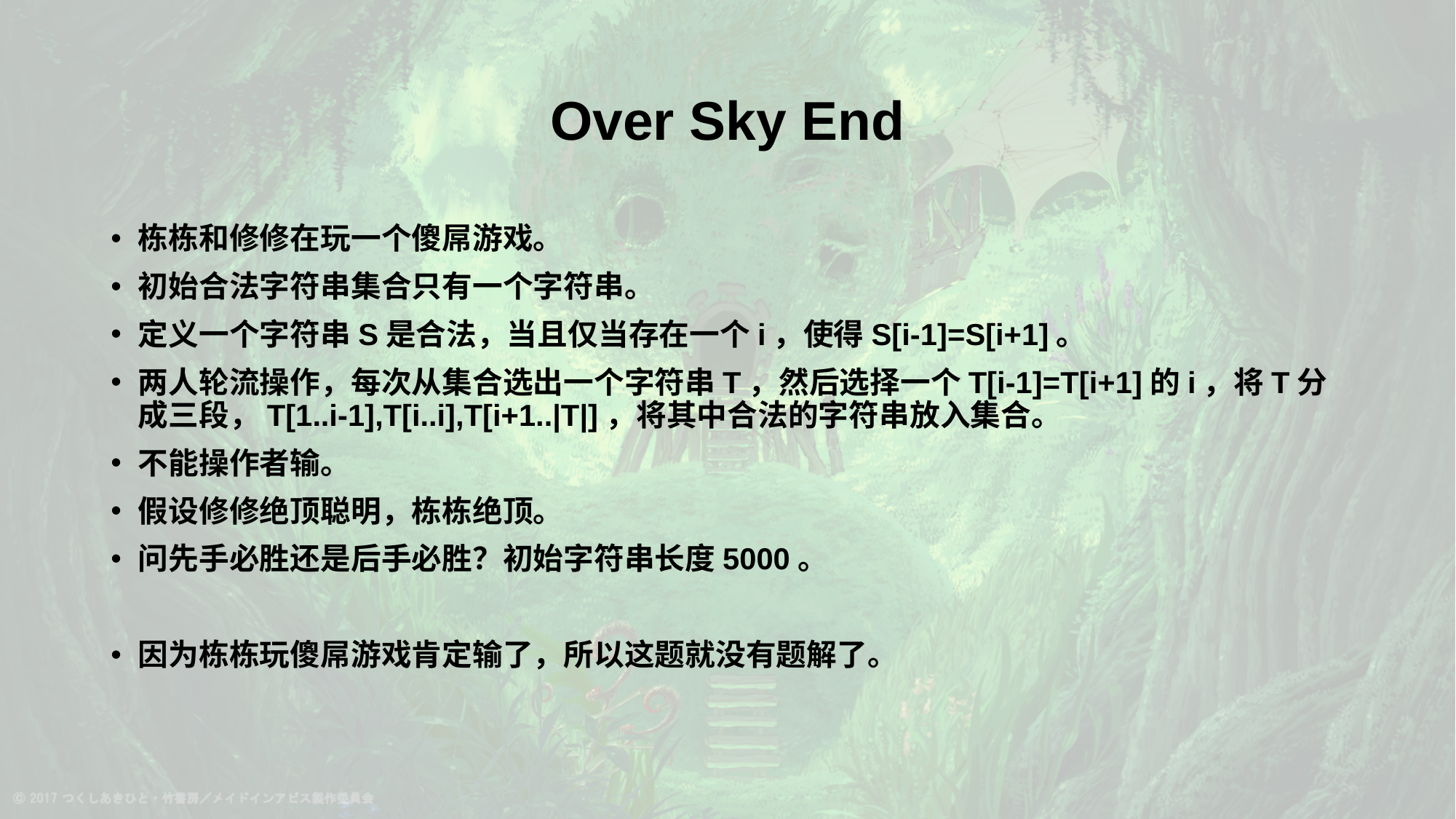

# Over Sky End
栋栋和修修在玩一个傻屌游戏。
初始合法字符串集合只有一个字符串。
定义一个字符串S是合法，当且仅当存在一个i，使得S[i-1]=S[i+1]。
两人轮流操作，每次从集合选出一个字符串T，然后选择一个T[i-1]=T[i+1]的i，将T分成三段，T[1..i-1],T[i..i],T[i+1..|T|]，将其中合法的字符串放入集合。
不能操作者输。
假设修修绝顶聪明，栋栋绝顶。
问先手必胜还是后手必胜？初始字符串长度5000。

因为栋栋玩傻屌游戏肯定输了，所以这题就没有题解了。